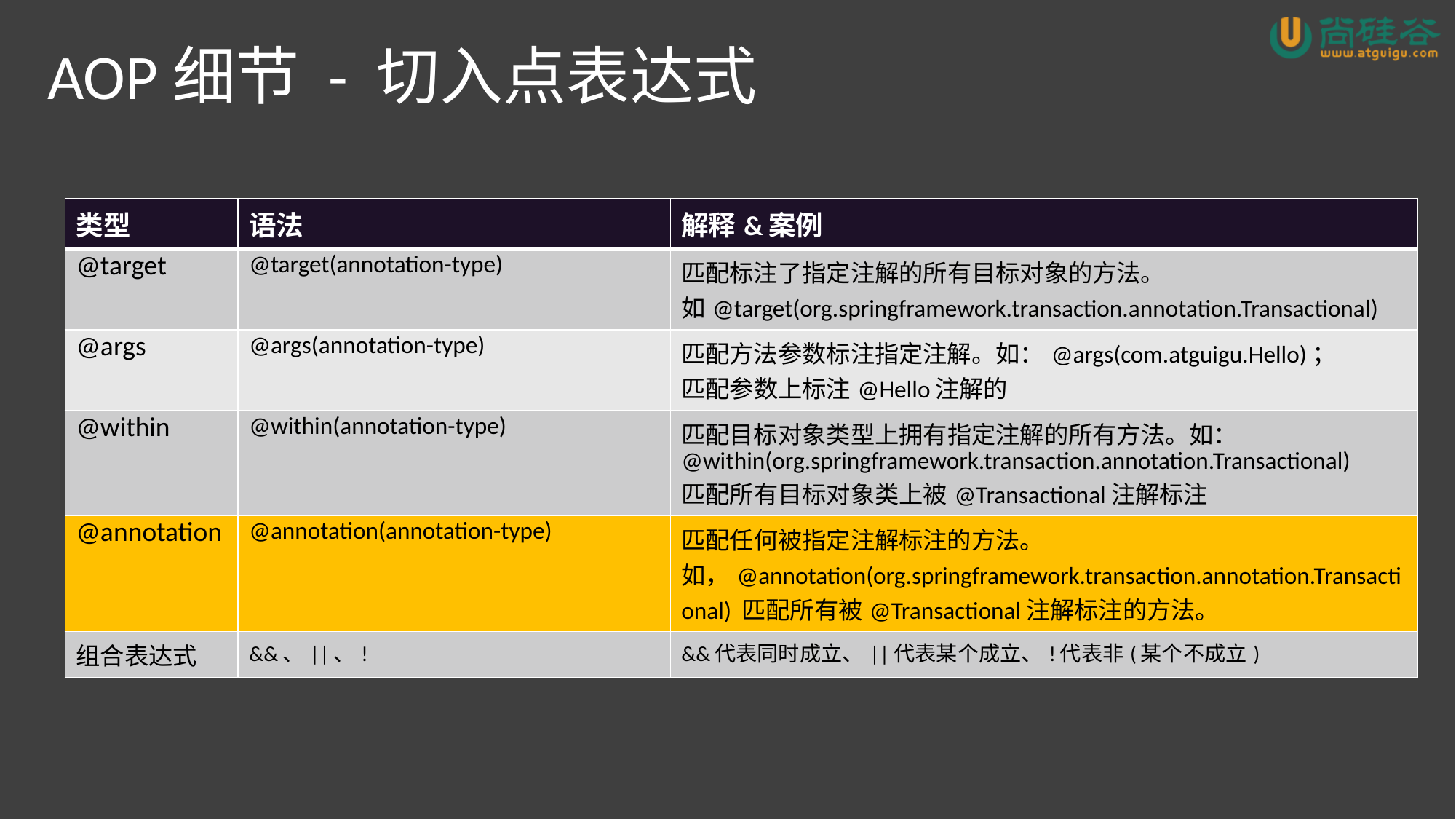

# AOP细节 - 切入点表达式
| 类型 | 语法 | 解释&案例 |
| --- | --- | --- |
| @target | @target(annotation-type) | 匹配标注了指定注解的所有目标对象的方法。 如@target(org.springframework.transaction.annotation.Transactional) |
| @args | @args(annotation-type) | 匹配方法参数标注指定注解。如：@args(com.atguigu.Hello)； 匹配参数上标注@Hello注解的 |
| @within | @within(annotation-type) | 匹配目标对象类型上拥有指定注解的所有方法。如： @within(org.springframework.transaction.annotation.Transactional) 匹配所有目标对象类上被@Transactional注解标注 |
| @annotation | @annotation(annotation-type) | 匹配任何被指定注解标注的方法。如，@annotation(org.springframework.transaction.annotation.Transactional) 匹配所有被@Transactional注解标注的方法。 |
| 组合表达式 | &&、||、! | &&代表同时成立、||代表某个成立、!代表非(某个不成立) |